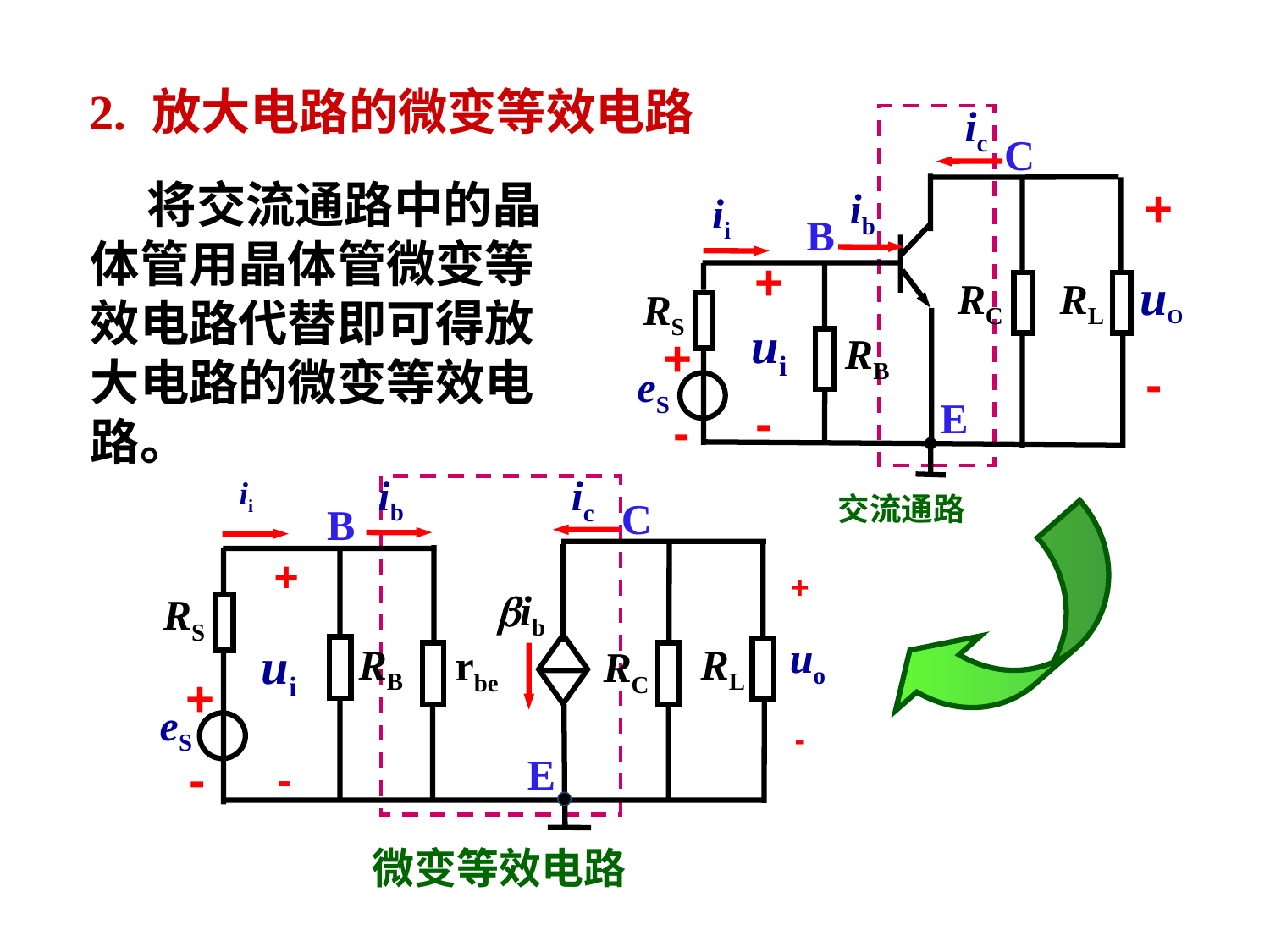

2. 放大电路的微变等效电路
ic
C

+

ib
ii
B

+

uO

RC
RL

RS

ui
+
RB

-

eS

E
-

-

    将交流通路中的晶
体管用晶体管微变等
效电路代替即可得放
大电路的微变等效电
路。
ib
ic
ii
C
B

+

+
uo
-
βib
RS

ui
RB
RL

rbe

RC

+
eS

-
E
-

交流通路

微变等效电路